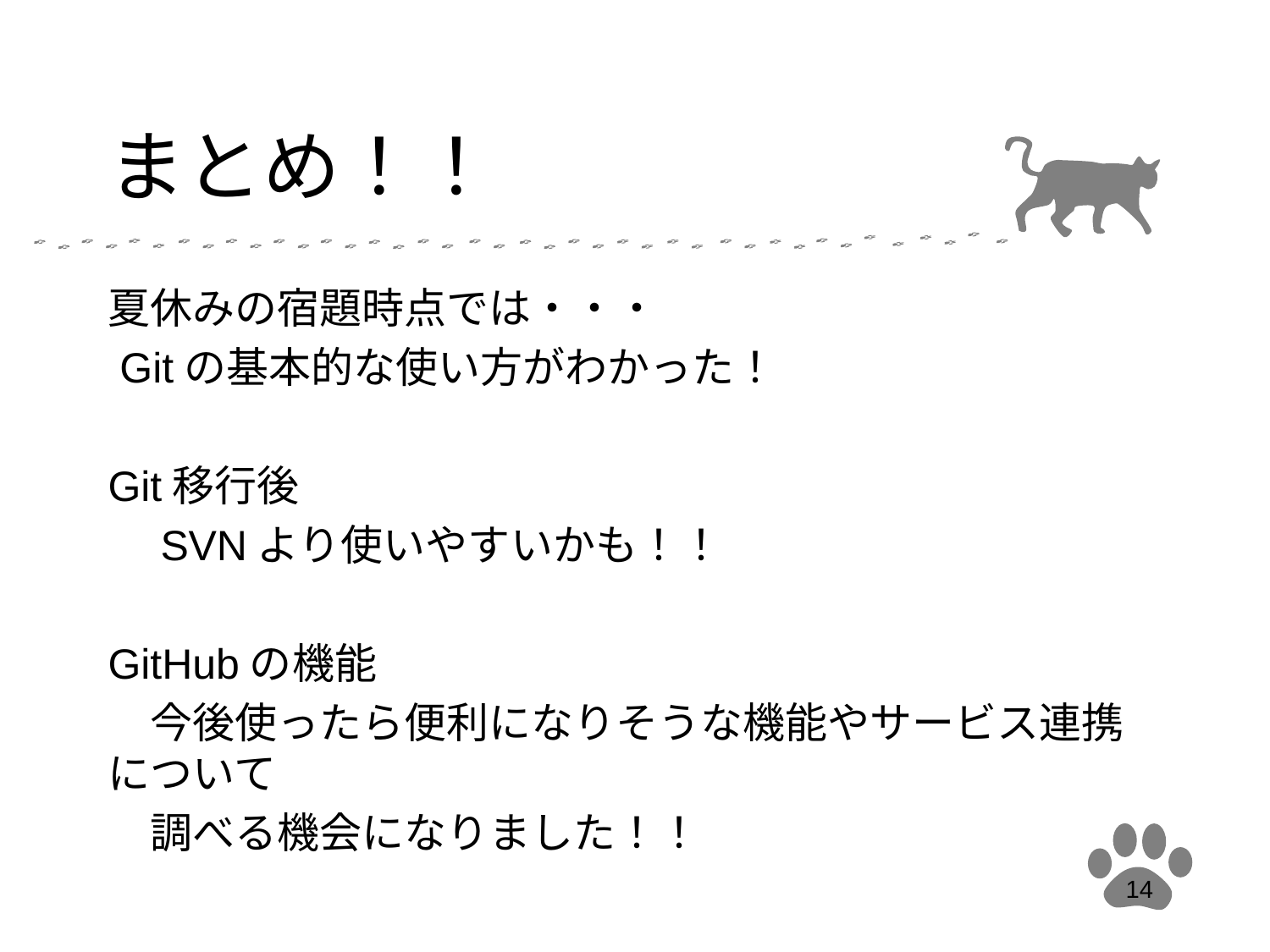

# まとめ！！
夏休みの宿題時点では・・・
 Gitの基本的な使い方がわかった！

Git移行後
　SVNより使いやすいかも！！

GitHubの機能
　今後使ったら便利になりそうな機能やサービス連携について
　調べる機会になりました！！
14